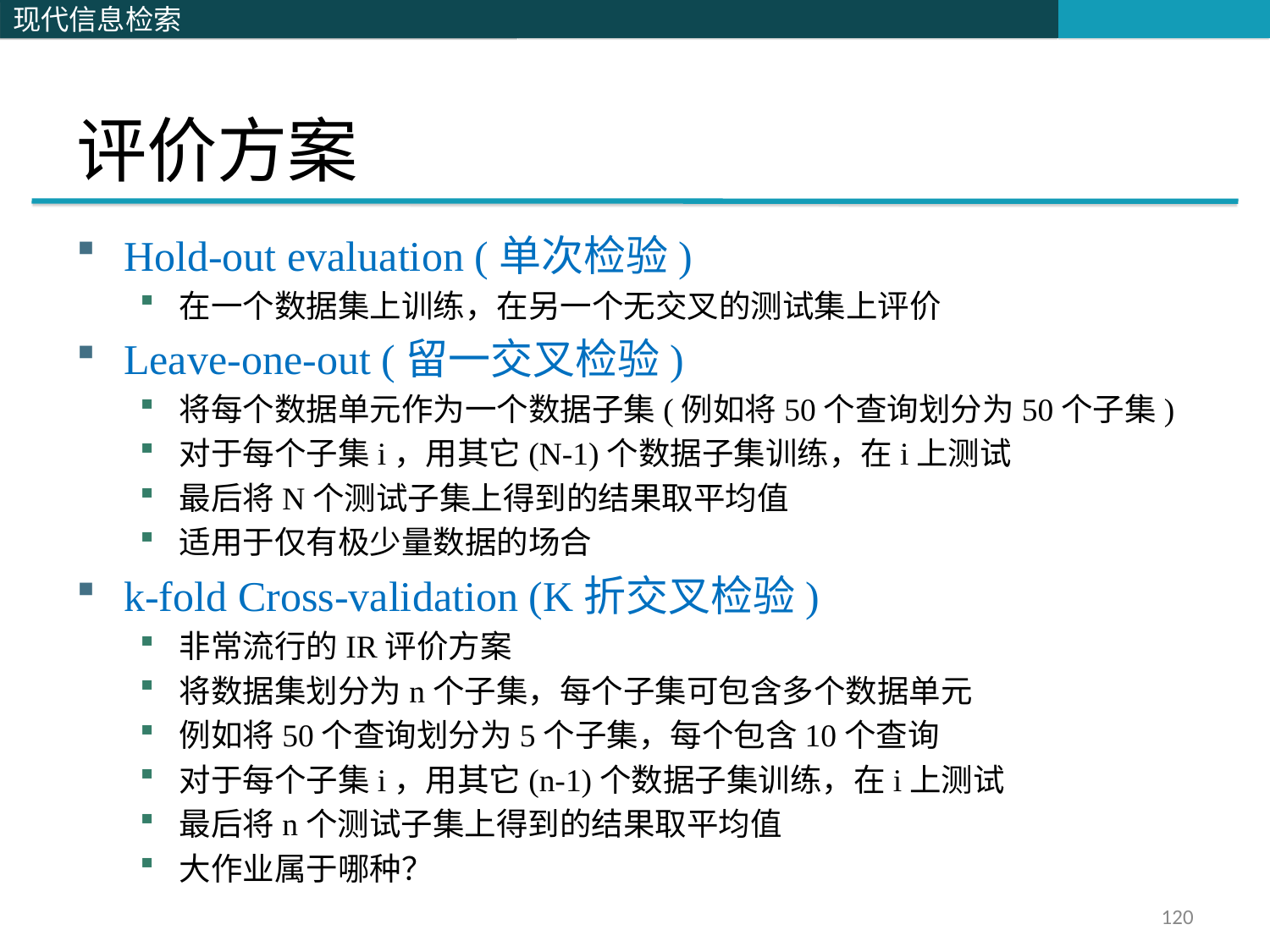

# 评价方案
Hold-out evaluation (单次检验)
在一个数据集上训练，在另一个无交叉的测试集上评价
Leave-one-out (留一交叉检验)
将每个数据单元作为一个数据子集(例如将50个查询划分为50个子集)
对于每个子集i，用其它(N-1)个数据子集训练，在i上测试
最后将N个测试子集上得到的结果取平均值
适用于仅有极少量数据的场合
k-fold Cross-validation (K折交叉检验)
非常流行的IR评价方案
将数据集划分为n个子集，每个子集可包含多个数据单元
例如将50个查询划分为5个子集，每个包含10个查询
对于每个子集i，用其它(n-1)个数据子集训练，在i上测试
最后将n个测试子集上得到的结果取平均值
大作业属于哪种？
120